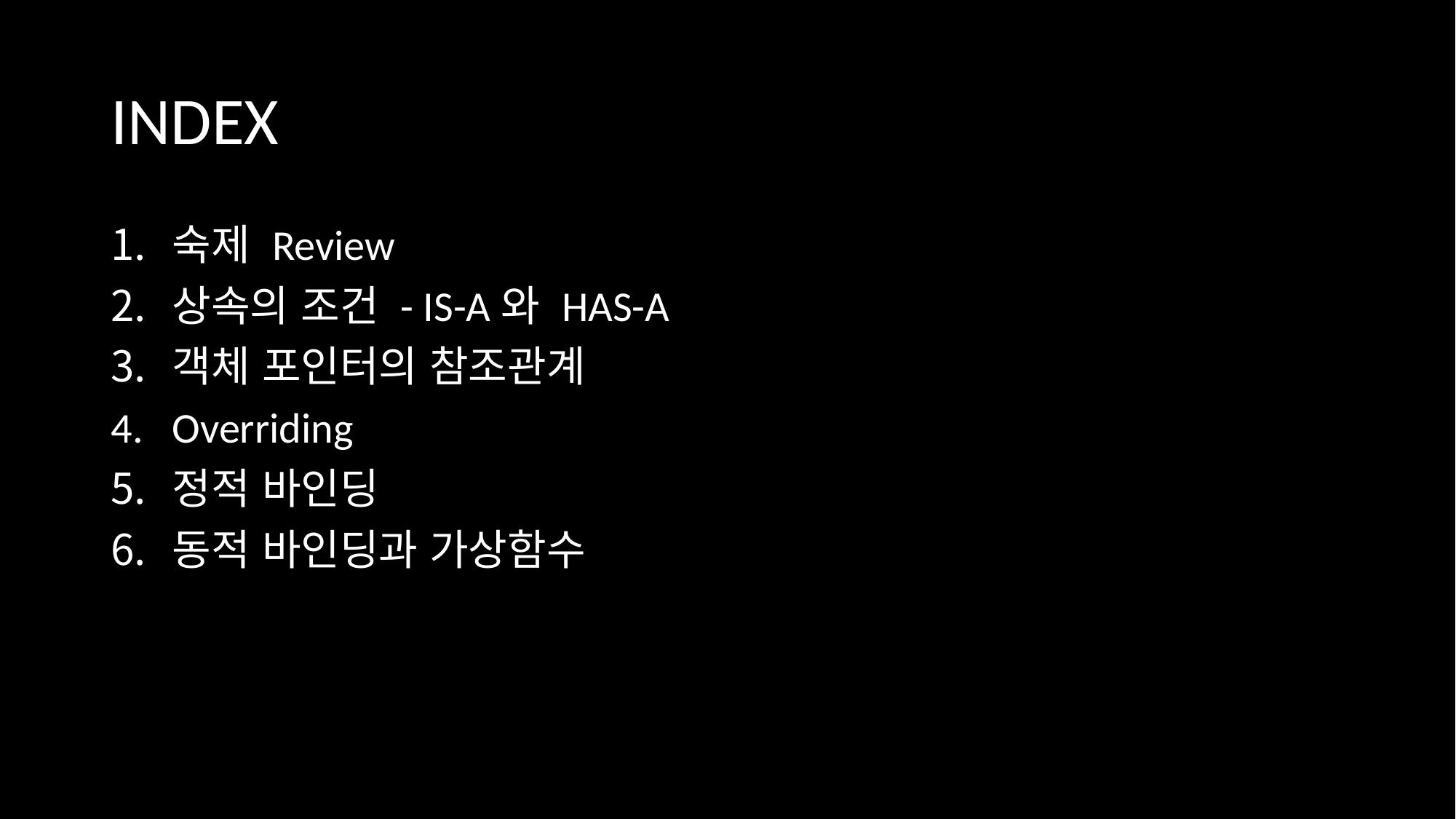

# INDEX
숙제 Review
상속의 조건 - IS-A와 HAS-A
객체 포인터의 참조관계
Overriding
정적 바인딩
동적 바인딩과 가상함수